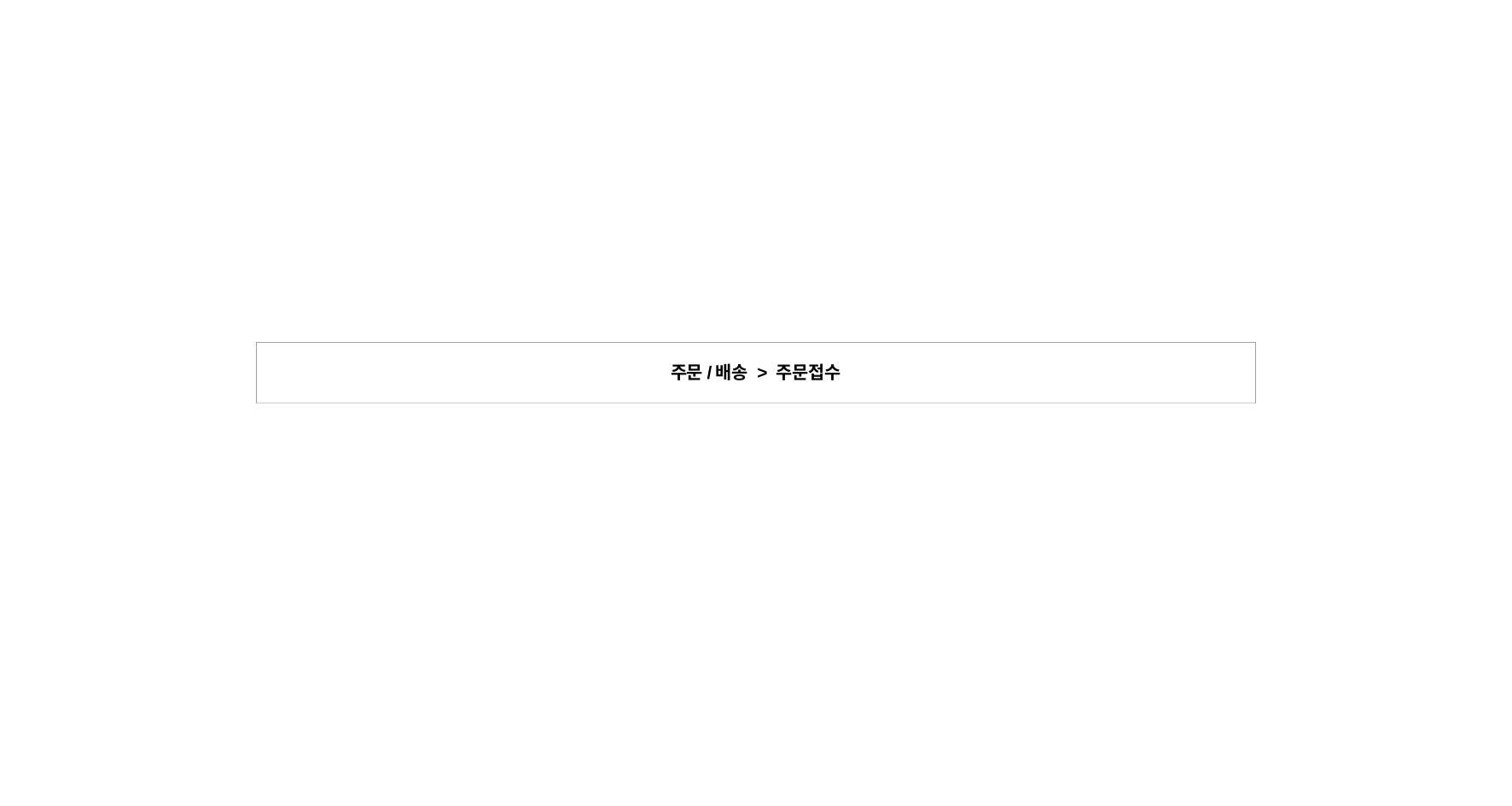

| 주문/배송 > 주문접수 |
| --- |